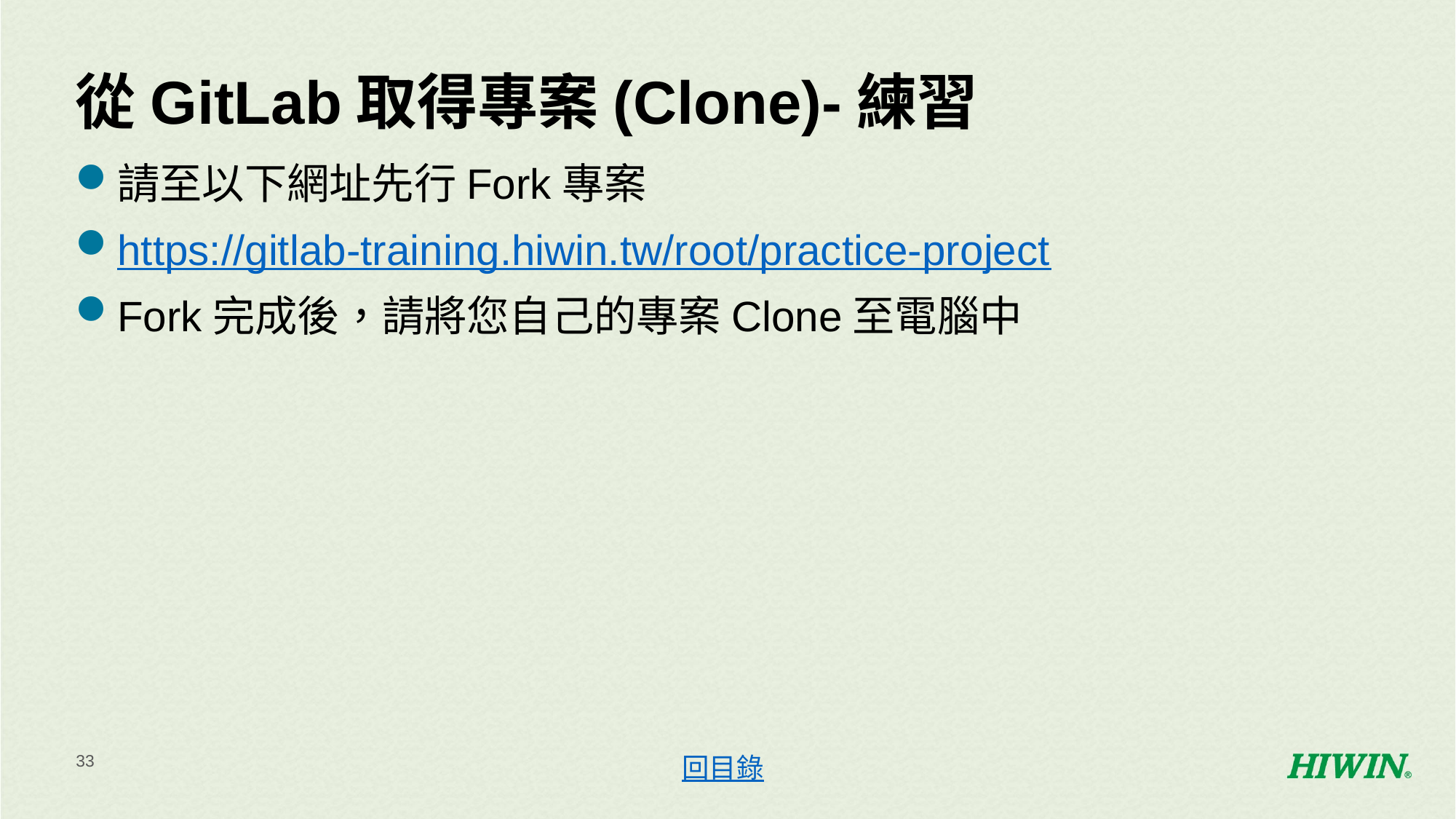

# 從GitLab取得專案(Clone)-練習
請至以下網址先行Fork專案
https://gitlab-training.hiwin.tw/root/practice-project
Fork完成後，請將您自己的專案Clone至電腦中

回目錄